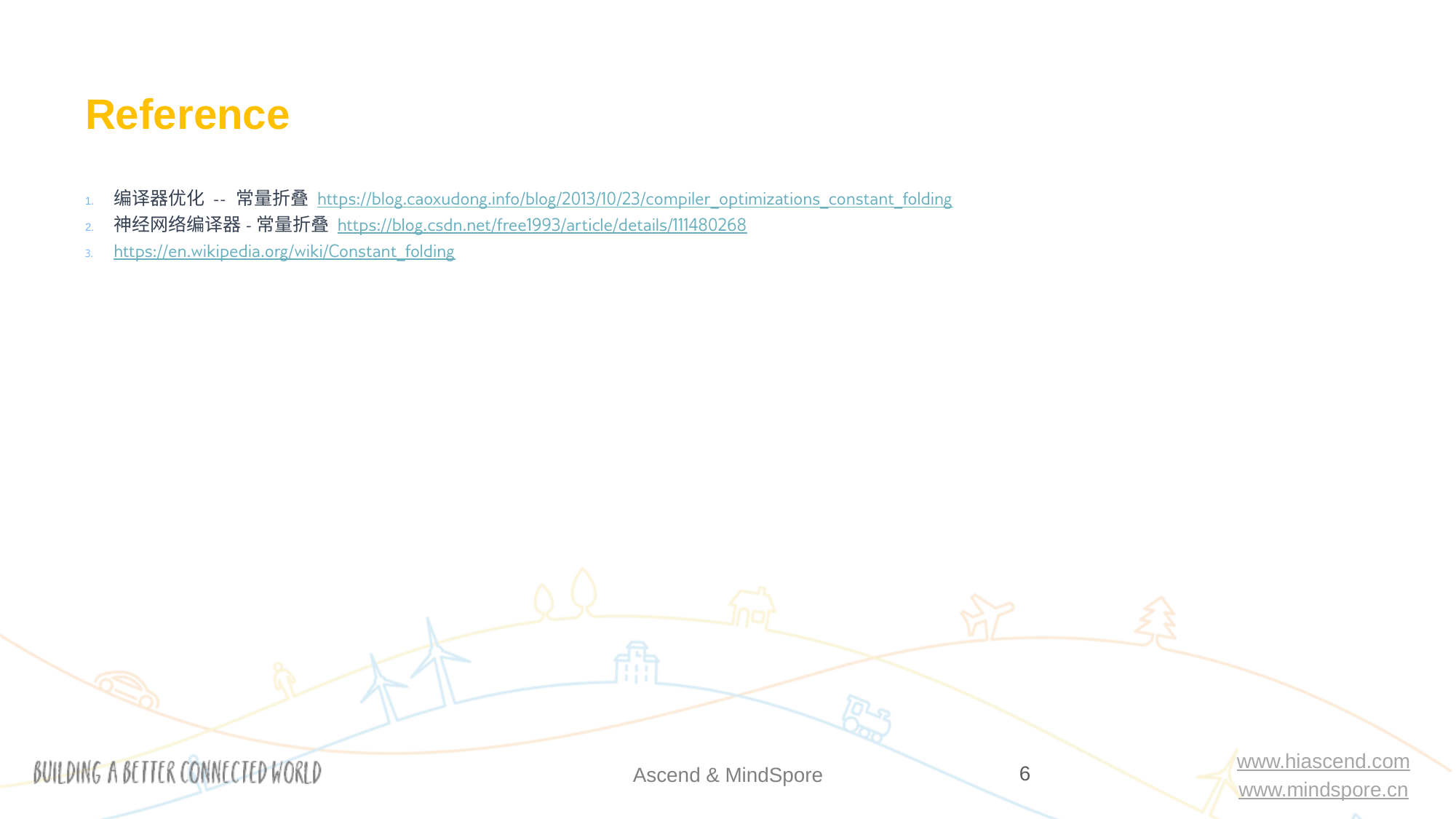

# Reference
编译器优化 -- 常量折叠 https://blog.caoxudong.info/blog/2013/10/23/compiler_optimizations_constant_folding
神经网络编译器-常量折叠 https://blog.csdn.net/free1993/article/details/111480268
https://en.wikipedia.org/wiki/Constant_folding